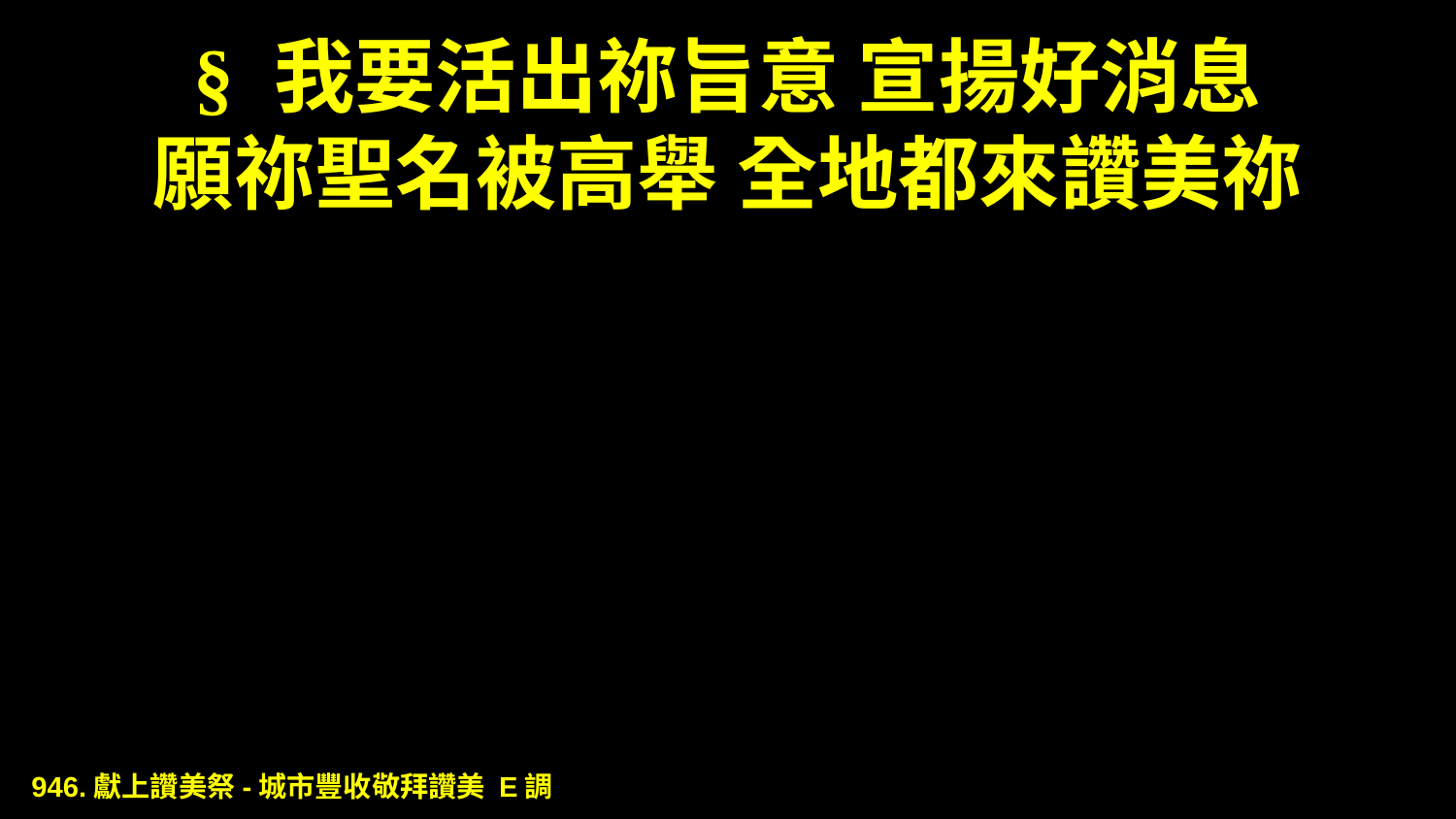

# § 我要活出祢旨意 宣揚好消息 願祢聖名被高舉 全地都來讚美祢
946.獻上讚美祭-城市豐收敬拜讚美 E調